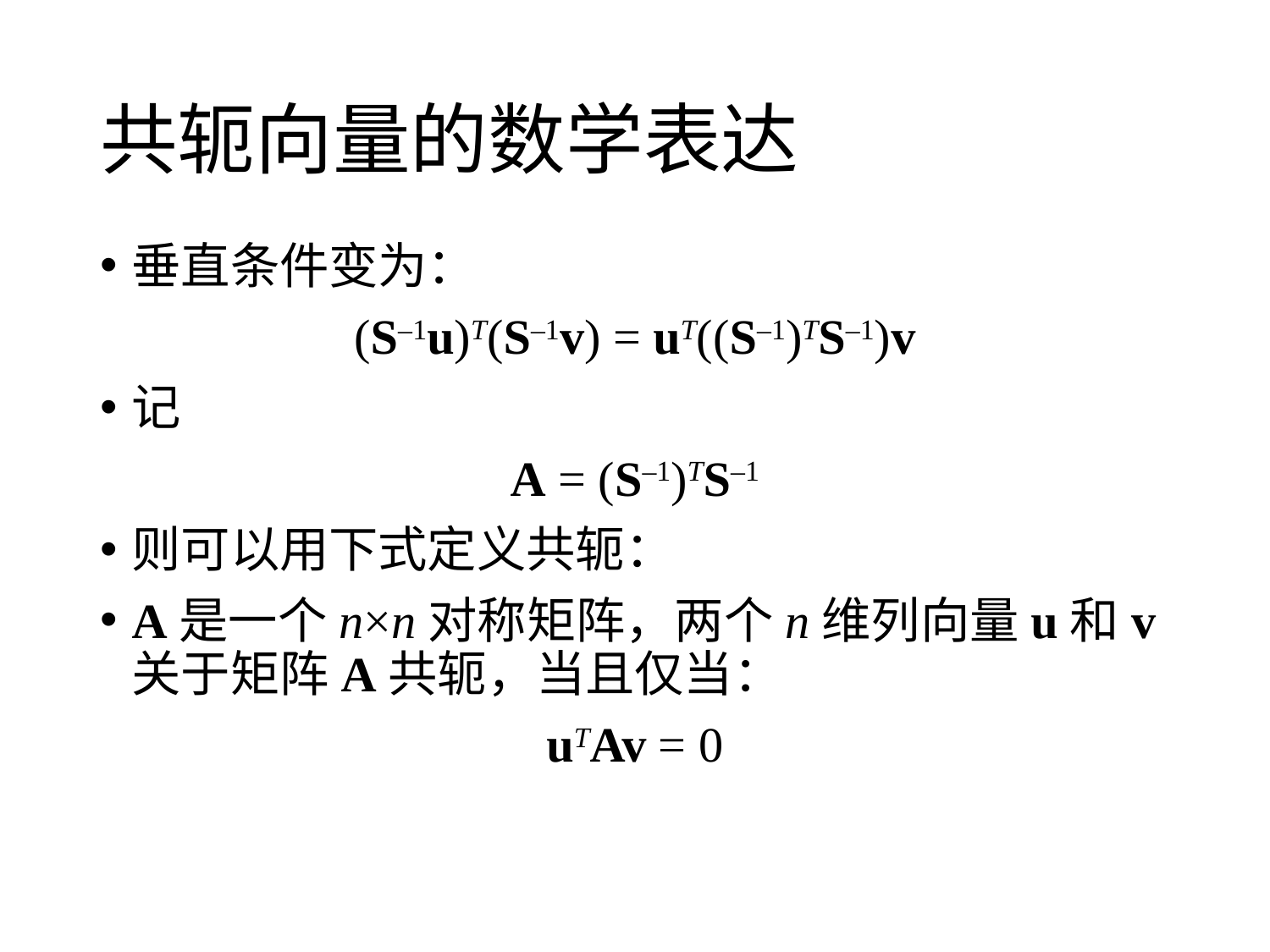

# 共轭向量的数学表达
垂直条件变为：
(S–1u)T(S–1v) = uT((S–1)TS–1)v
记
A = (S–1)TS–1
则可以用下式定义共轭：
A是一个n×n对称矩阵，两个n维列向量u和v关于矩阵A共轭，当且仅当：
uTAv = 0